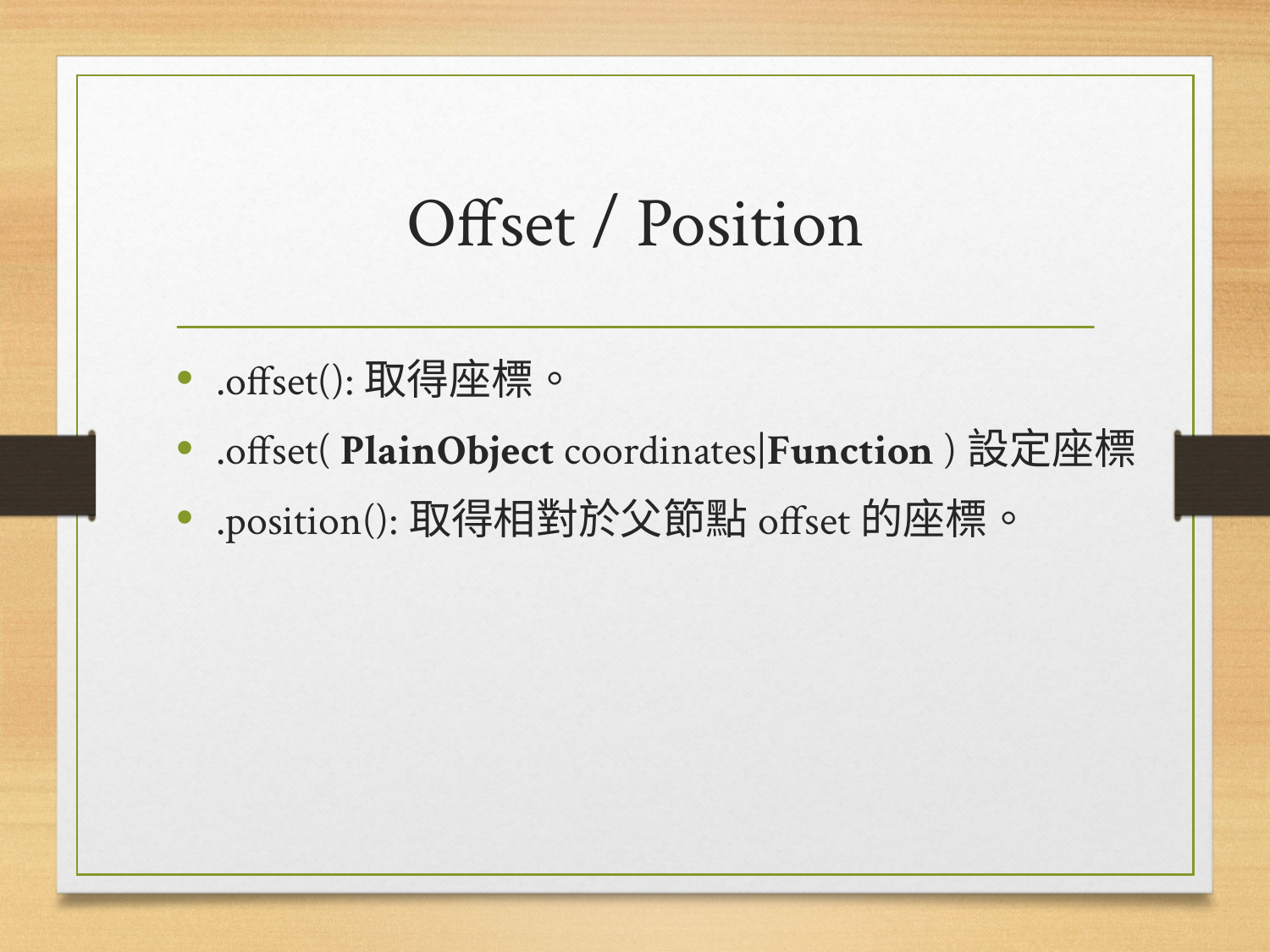

# Offset / Position
.offset():取得座標。
.offset( PlainObject coordinates|Function )設定座標
.position():取得相對於父節點offset的座標。